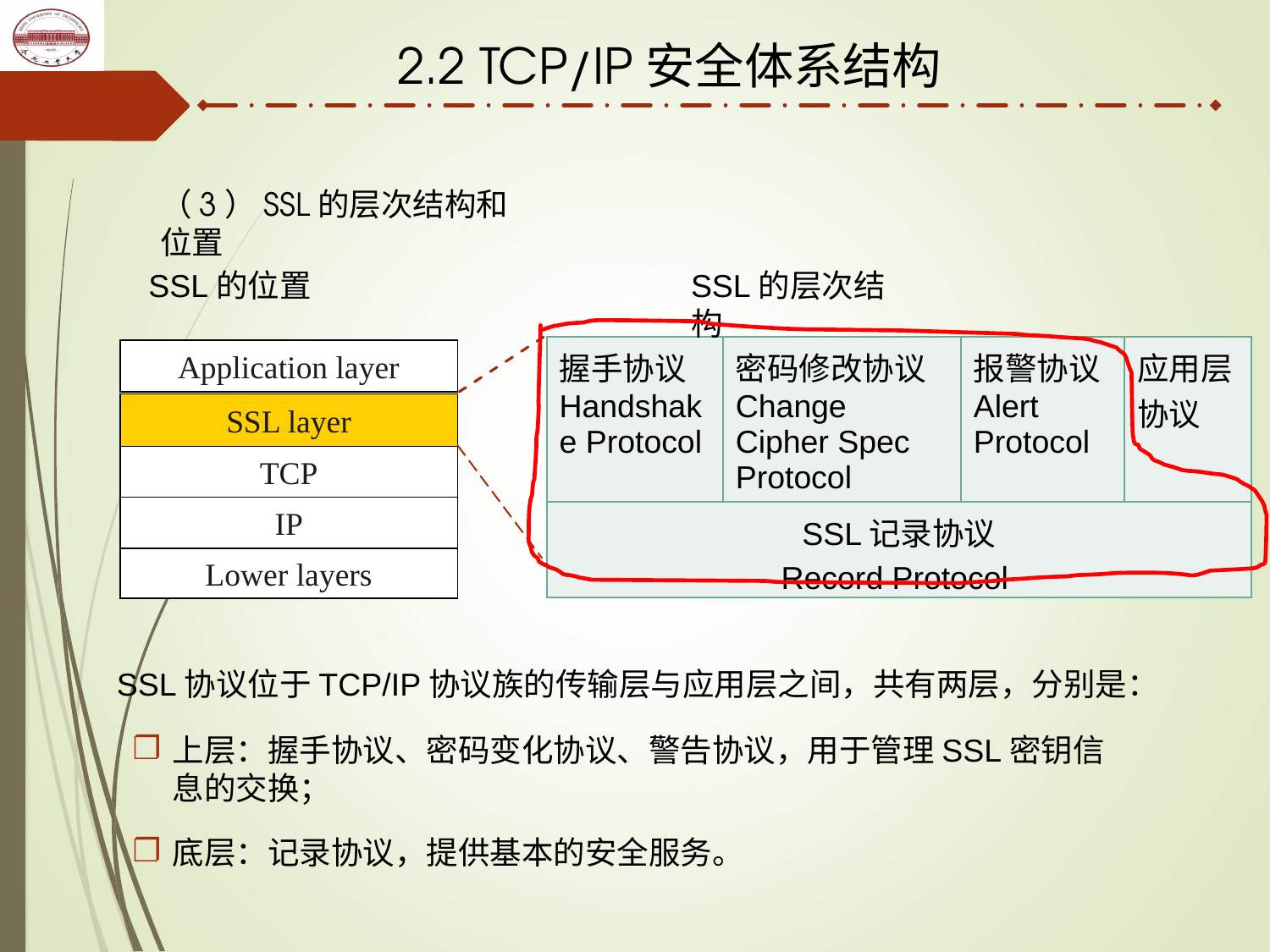

2.2 TCP/IP安全体系结构
（3）SSL的层次结构和位置
SSL的位置
SSL的层次结构

| 握手协议Handshake Protocol | 密码修改协议Change Cipher Spec Protocol | 报警协议Alert Protocol | 应用层协议 |
| --- | --- | --- | --- |
| SSL记录协议 Record Protocol |  |  |  |
Application layer
SSL layer
TCP
IP
Lower layers
SSL协议位于TCP/IP协议族的传输层与应用层之间，共有两层，分别是：
上层：握手协议、密码变化协议、警告协议，用于管理SSL密钥信息的交换；
底层：记录协议，提供基本的安全服务。